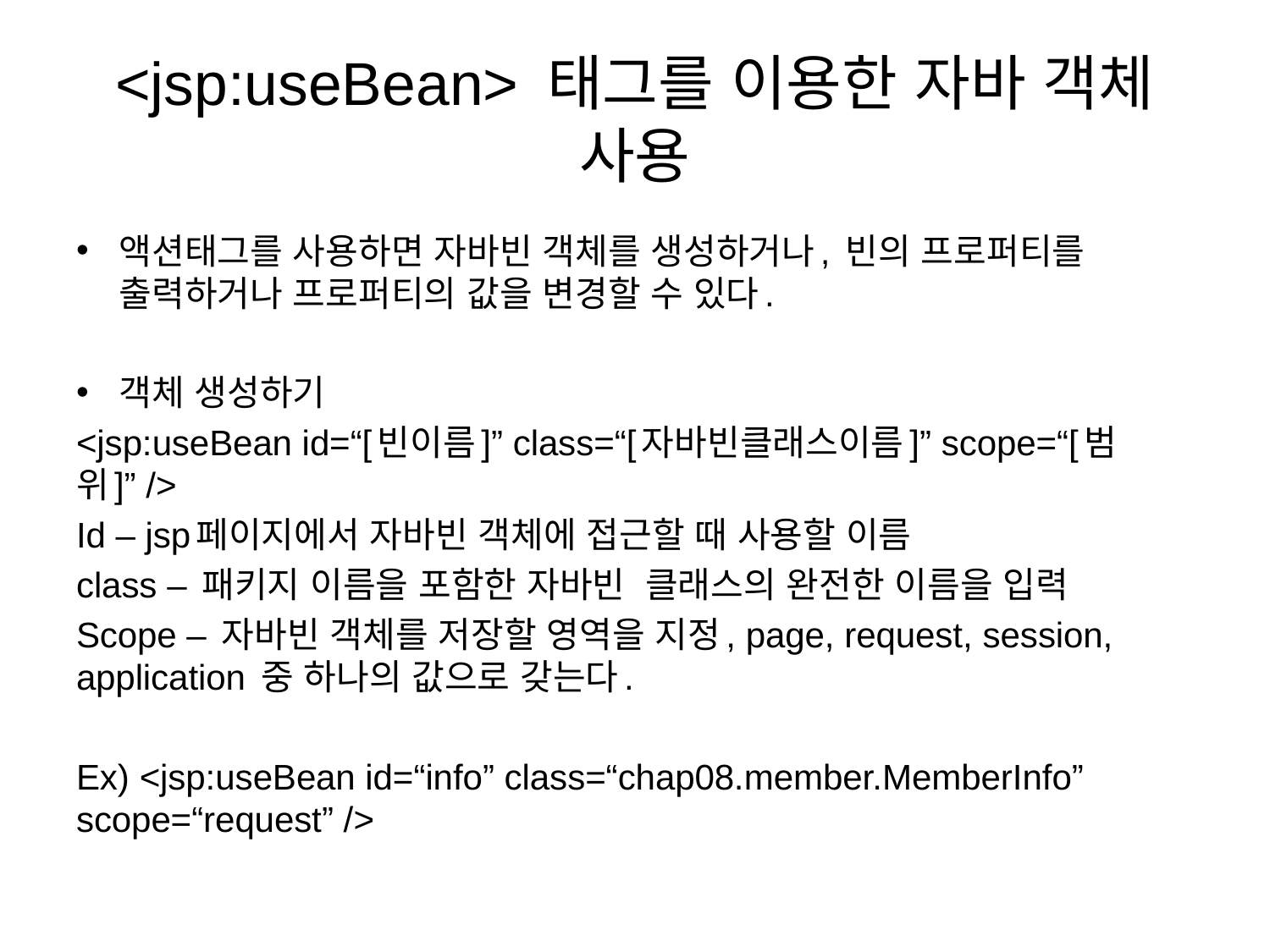

# <jsp:useBean> 태그를 이용한 자바 객체 사용
액션태그를 사용하면 자바빈 객체를 생성하거나, 빈의 프로퍼티를 출력하거나 프로퍼티의 값을 변경할 수 있다.

객체 생성하기
<jsp:useBean id=“[빈이름]” class=“[자바빈클래스이름]” scope=“[범위]” />
Id – jsp페이지에서 자바빈 객체에 접근할 때 사용할 이름
class – 패키지 이름을 포함한 자바빈  클래스의 완전한 이름을 입력
Scope – 자바빈 객체를 저장할 영역을 지정, page, request, session, application 중 하나의 값으로 갖는다.

Ex) <jsp:useBean id=“info” class=“chap08.member.MemberInfo” scope=“request” />